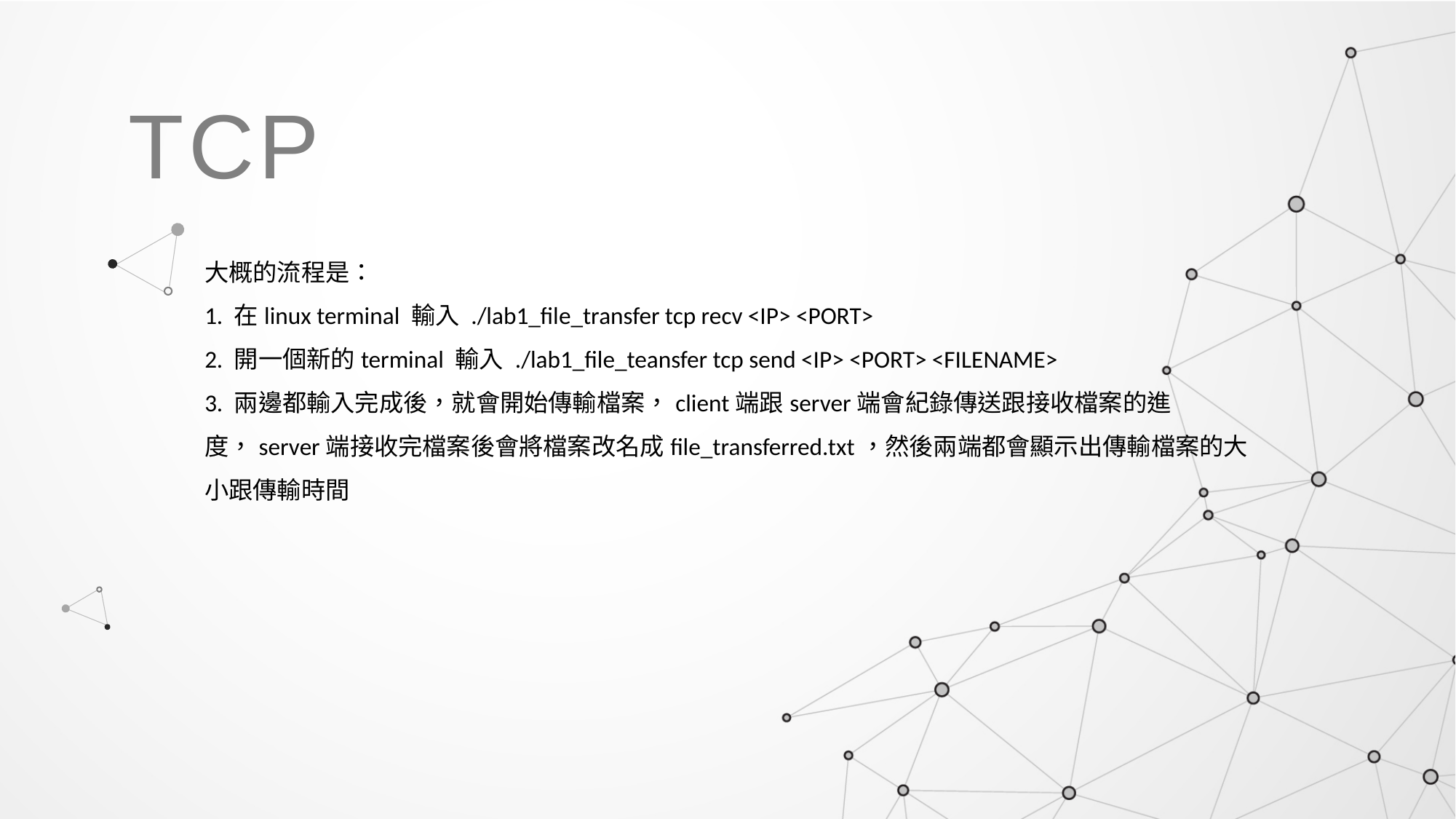

TCP

大概的流程是：
1. 在linux terminal 輸入 ./lab1_file_transfer tcp recv <IP> <PORT>
2. 開一個新的terminal 輸入 ./lab1_file_teansfer tcp send <IP> <PORT> <FILENAME>
3. 兩邊都輸入完成後，就會開始傳輸檔案，client端跟server端會紀錄傳送跟接收檔案的進度，server端接收完檔案後會將檔案改名成file_transferred.txt，然後兩端都會顯示出傳輸檔案的大小跟傳輸時間